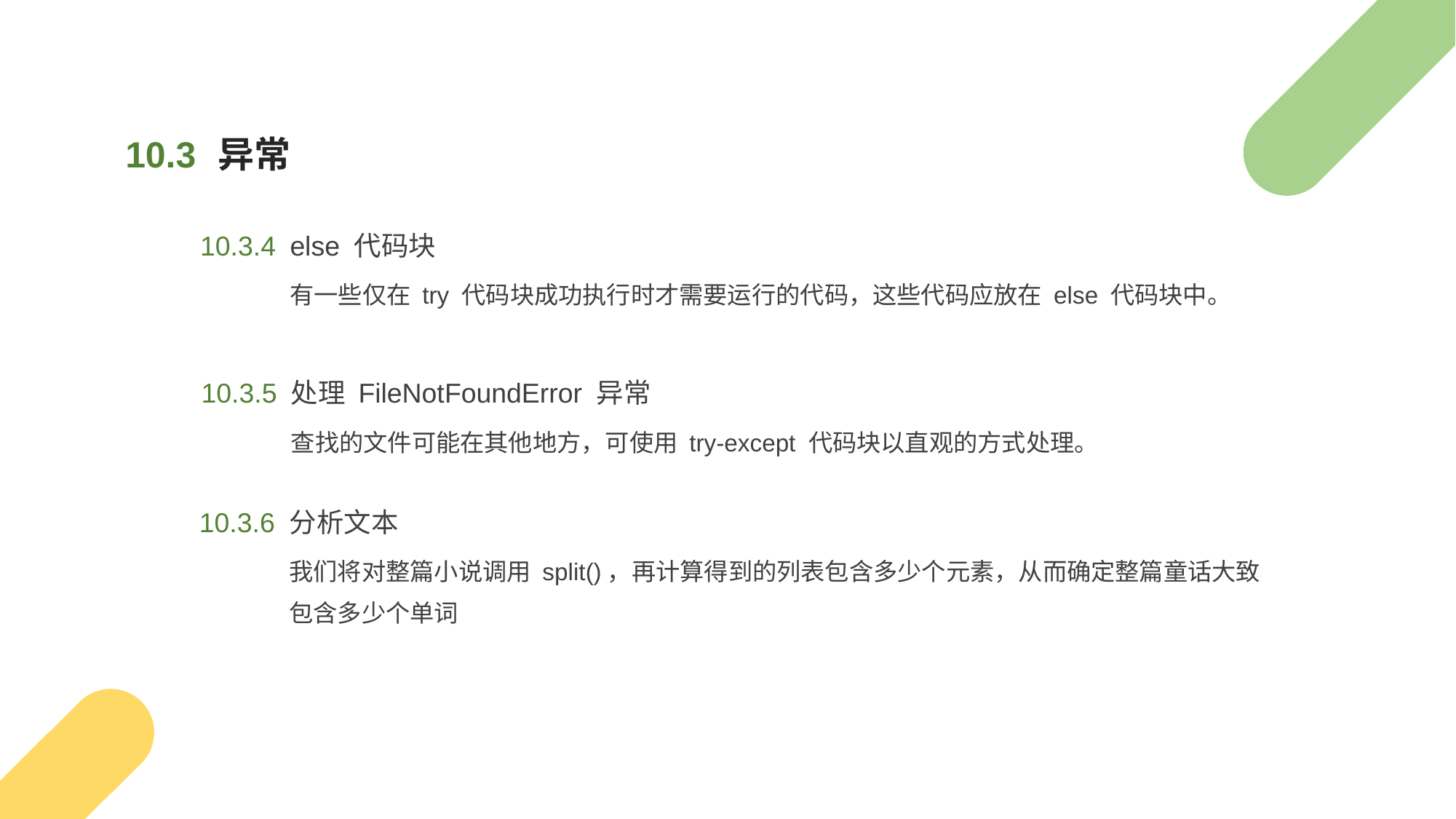

异常
10.3
else 代码块
10.3.4
有一些仅在 try 代码块成功执行时才需要运行的代码，这些代码应放在 else 代码块中。
处理 FileNotFoundError 异常
10.3.5
查找的文件可能在其他地方，可使用 try-except 代码块以直观的方式处理。
分析文本
10.3.6
我们将对整篇小说调用 split()，再计算得到的列表包含多少个元素，从而确定整篇童话大致
包含多少个单词